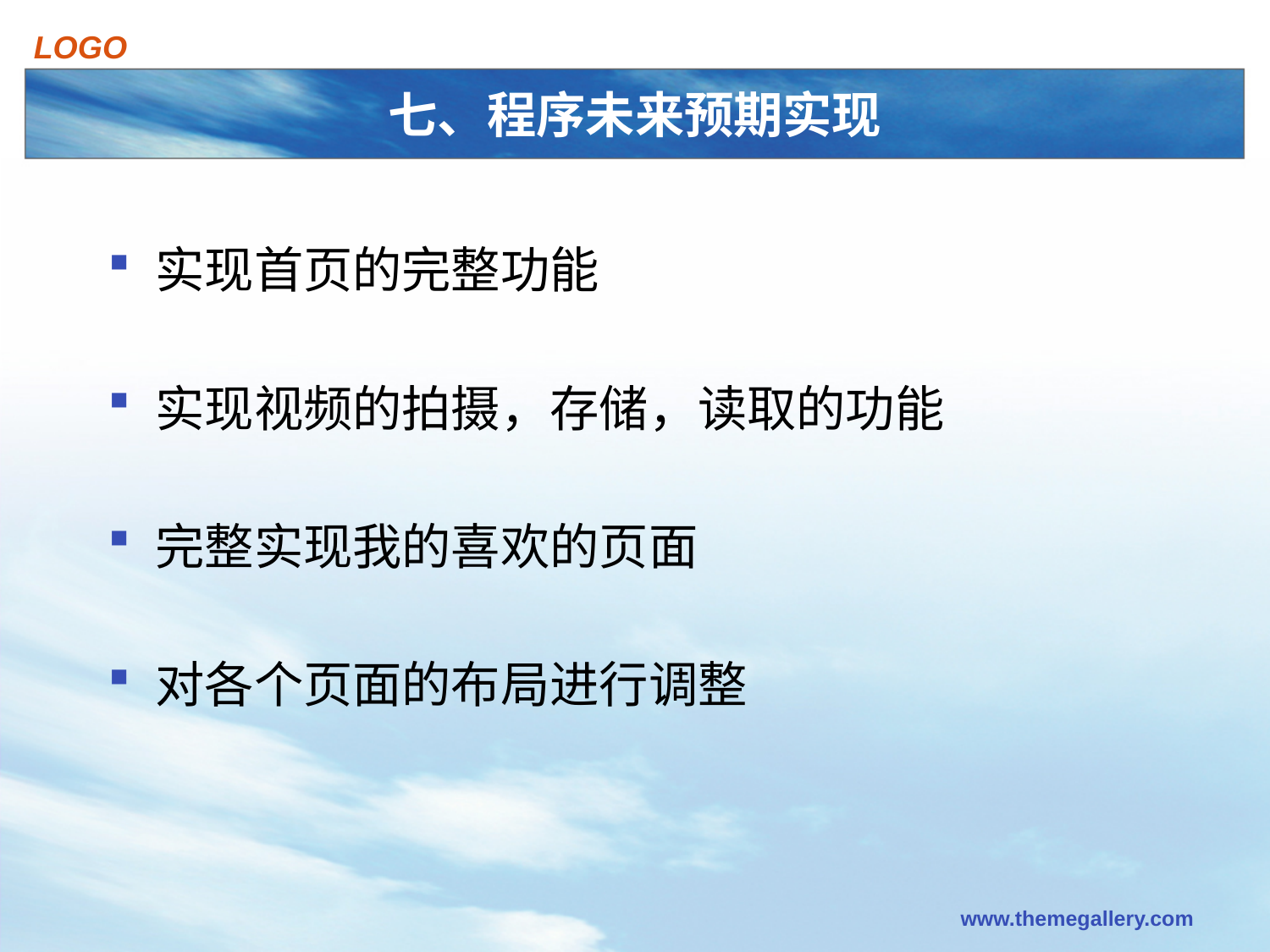

# 七、程序未来预期实现
实现首页的完整功能

实现视频的拍摄，存储，读取的功能

完整实现我的喜欢的页面

对各个页面的布局进行调整
www.themegallery.com